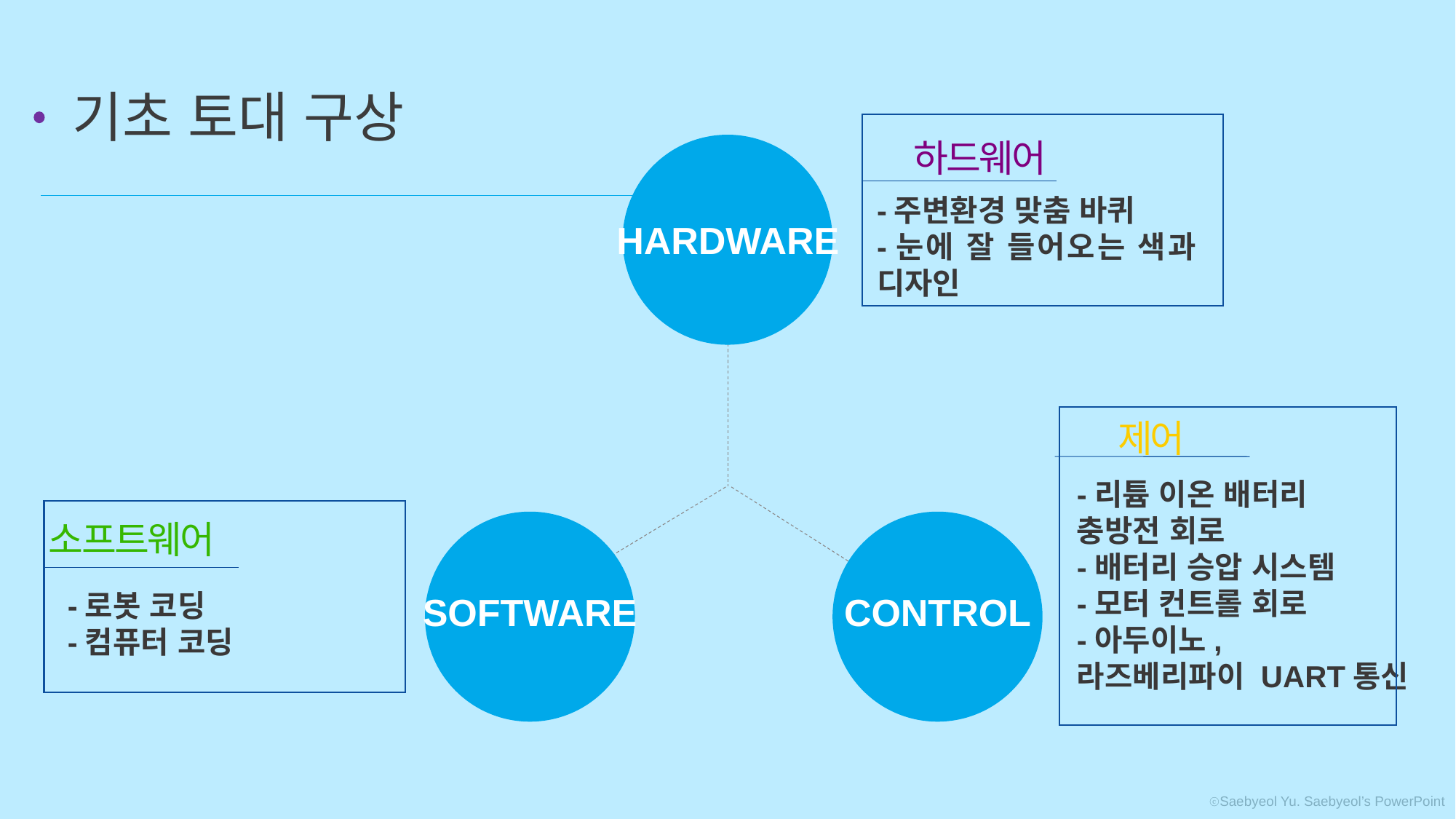

기초 토대 구상

하드웨어
-주변환경 맞춤 바퀴
-눈에 잘 들어오는 색과 디자인

HARDWARE

제어
-리튬 이온 배터리
충방전 회로
-배터리 승압 시스템
-모터 컨트롤 회로
-아두이노,
라즈베리파이 UART통신

소프트웨어
-로봇 코딩
-컴퓨터 코딩

SOFTWARE
CONTROL